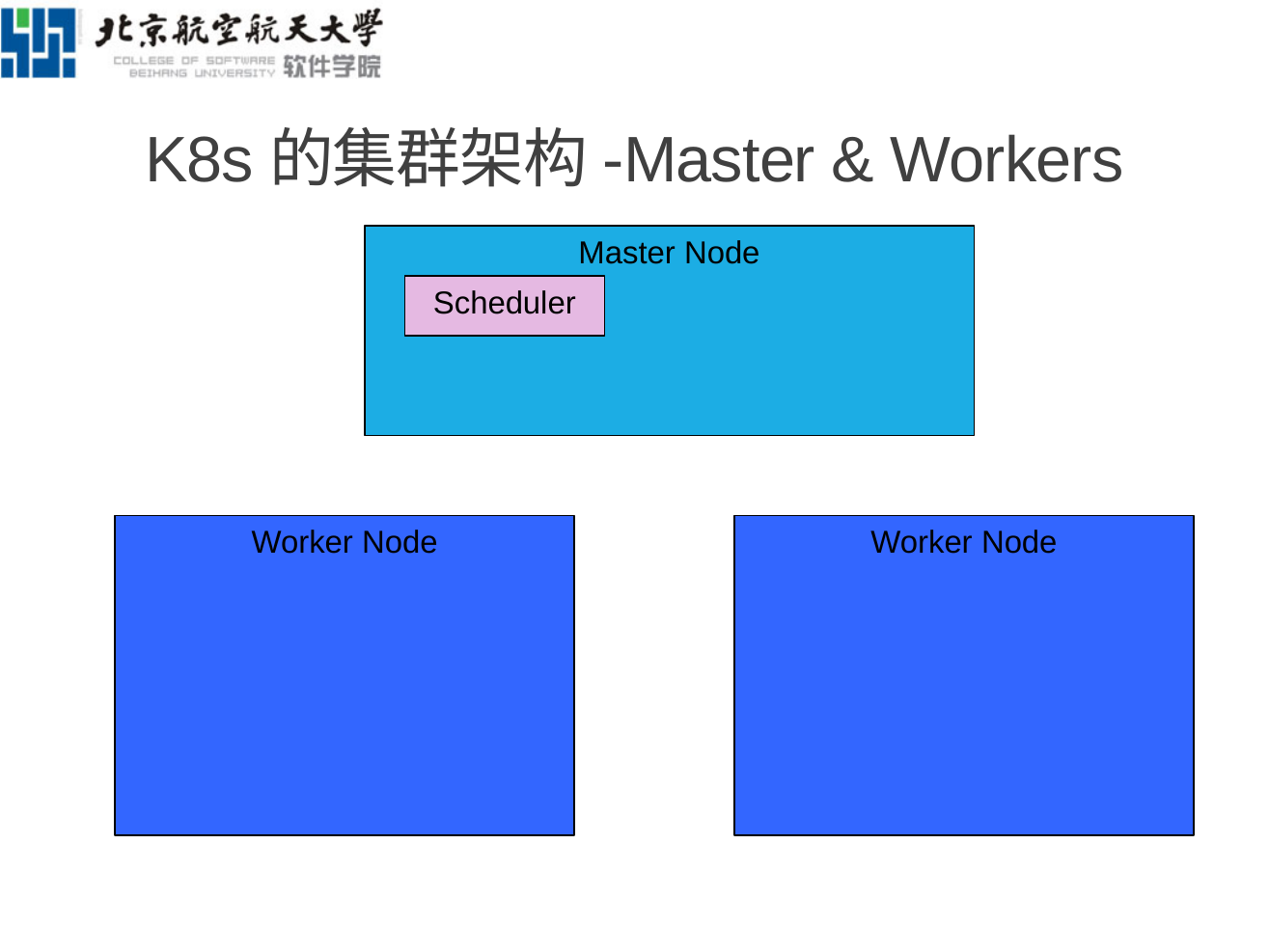

# K8s的集群架构-Master & Workers
Master Node

Scheduler
Worker Node
Worker Node